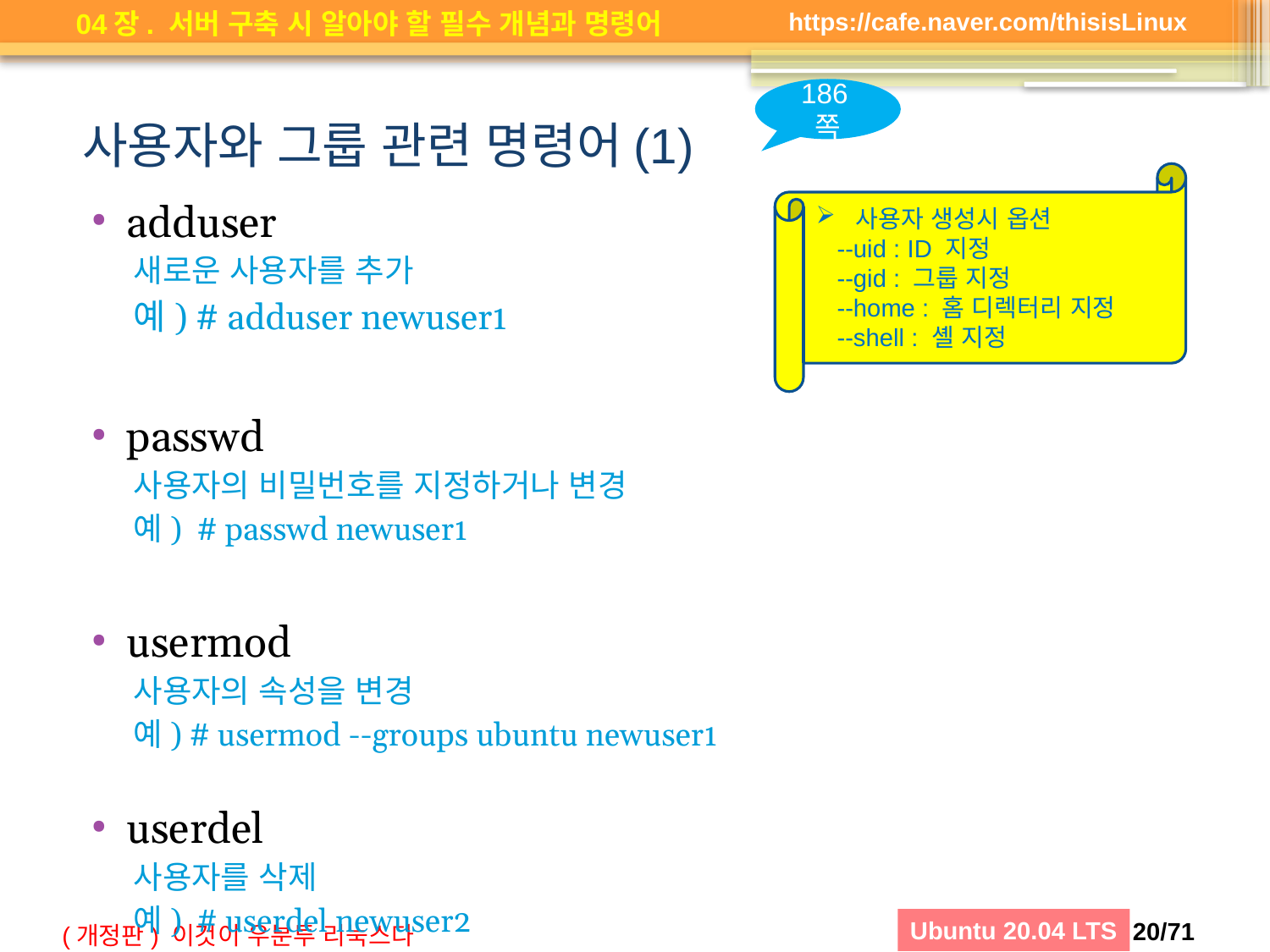

186쪽
# 사용자와 그룹 관련 명령어(1)
사용자 생성시 옵션
   --uid : ID 지정
   --gid : 그룹 지정
   --home : 홈 디렉터리 지정
   --shell : 셸 지정
adduser
새로운 사용자를 추가
예) # adduser newuser1

passwd
사용자의 비밀번호를 지정하거나 변경
예)  # passwd newuser1

usermod
사용자의 속성을 변경
예) # usermod --groups ubuntu newuser1

userdel
사용자를 삭제
예)  # userdel newuser2